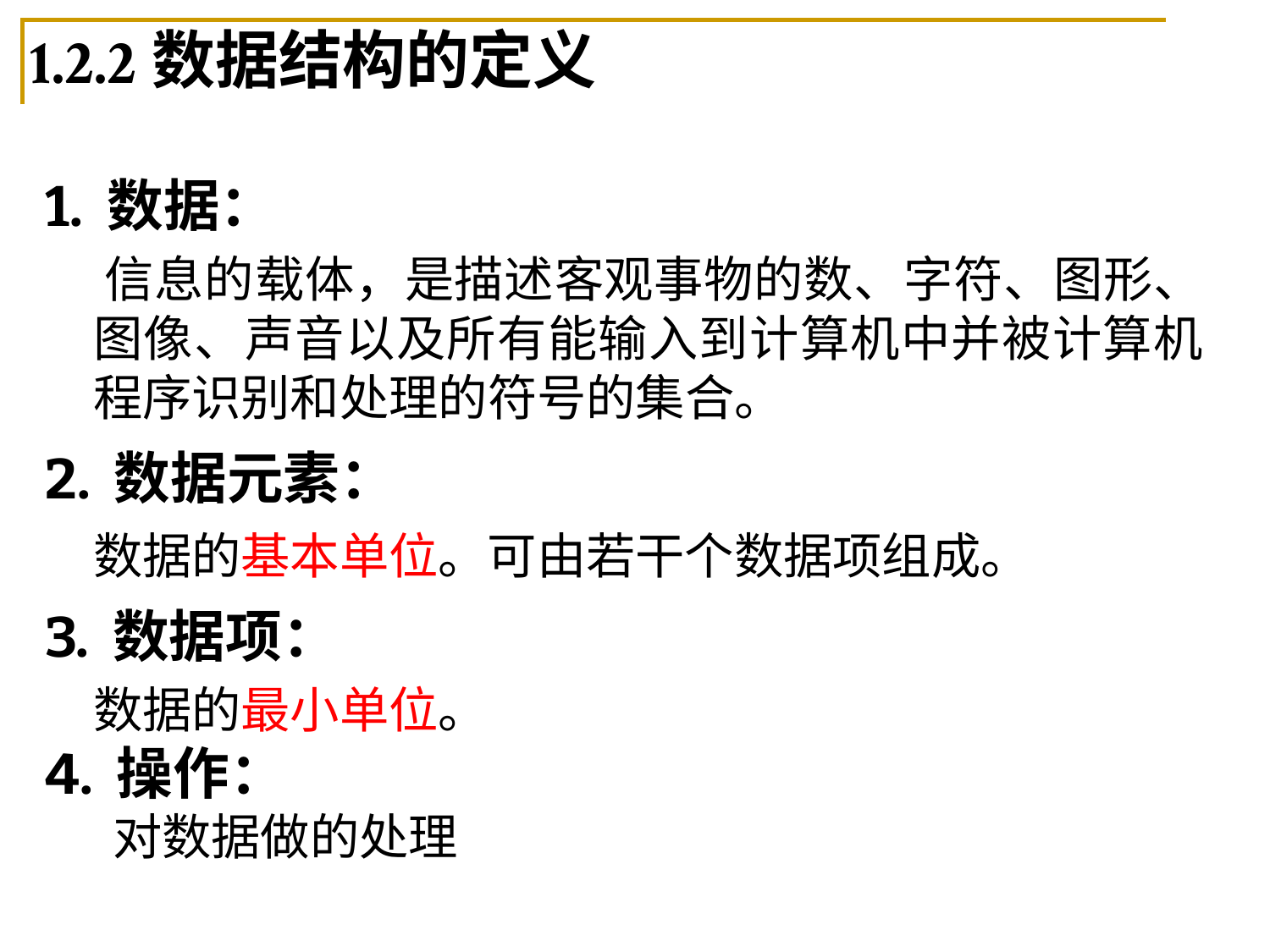

# 1.2.2数据结构的定义
1. 数据：
    信息的载体，是描述客观事物的数、字符、图形、图像、声音以及所有能输入到计算机中并被计算机程序识别和处理的符号的集合。
2. 数据元素：
	数据的基本单位。可由若干个数据项组成。
3. 数据项：
	数据的最小单位。
4. 操作：
	 对数据做的处理